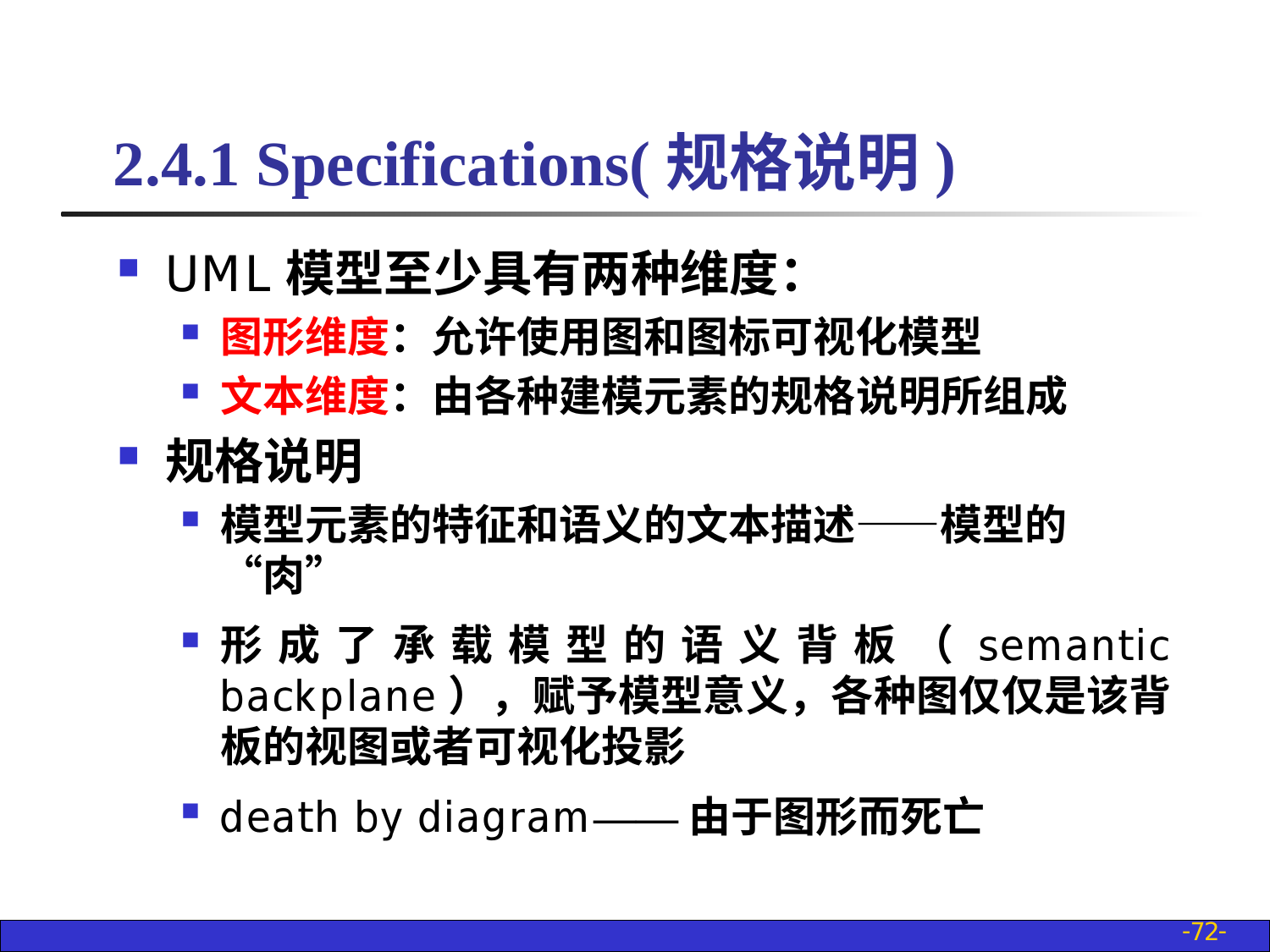

2.4.1 Specifications(规格说明)
UML模型至少具有两种维度：
图形维度：允许使用图和图标可视化模型
文本维度：由各种建模元素的规格说明所组成
规格说明
模型元素的特征和语义的文本描述——模型的“肉”
形成了承载模型的语义背板（semantic backplane），赋予模型意义，各种图仅仅是该背板的视图或者可视化投影
death by diagram——由于图形而死亡
-72-